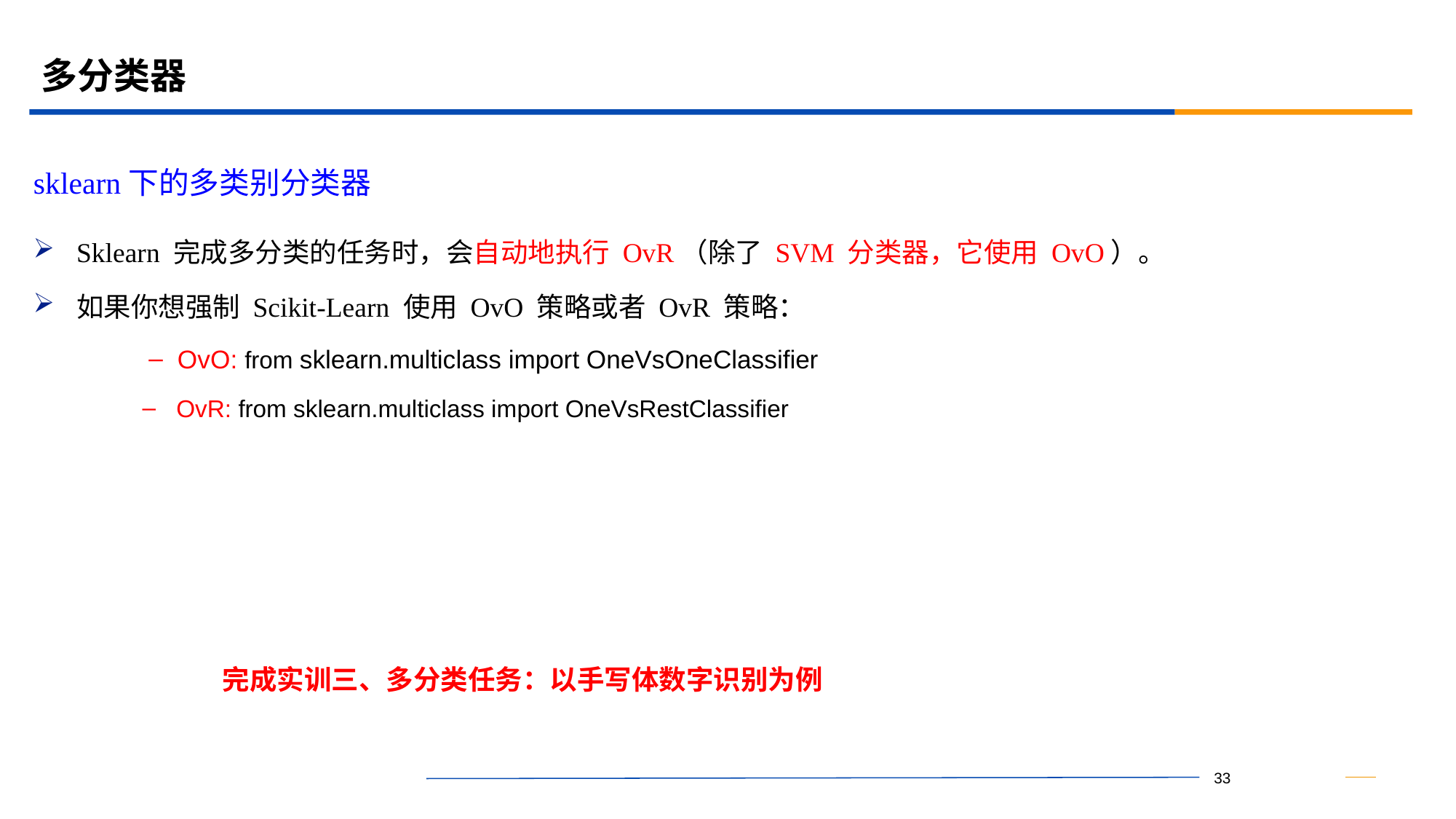

# 多分类器
sklearn下的多类别分类器
Sklearn 完成多分类的任务时，会自动地执行 OvR（除了 SVM 分类器，它使用 OvO）。
如果你想强制 Scikit-Learn 使用 OvO 策略或者 OvR 策略：
OvO: from sklearn.multiclass import OneVsOneClassifier
OvR: from sklearn.multiclass import OneVsRestClassifier
完成实训三、多分类任务：以手写体数字识别为例